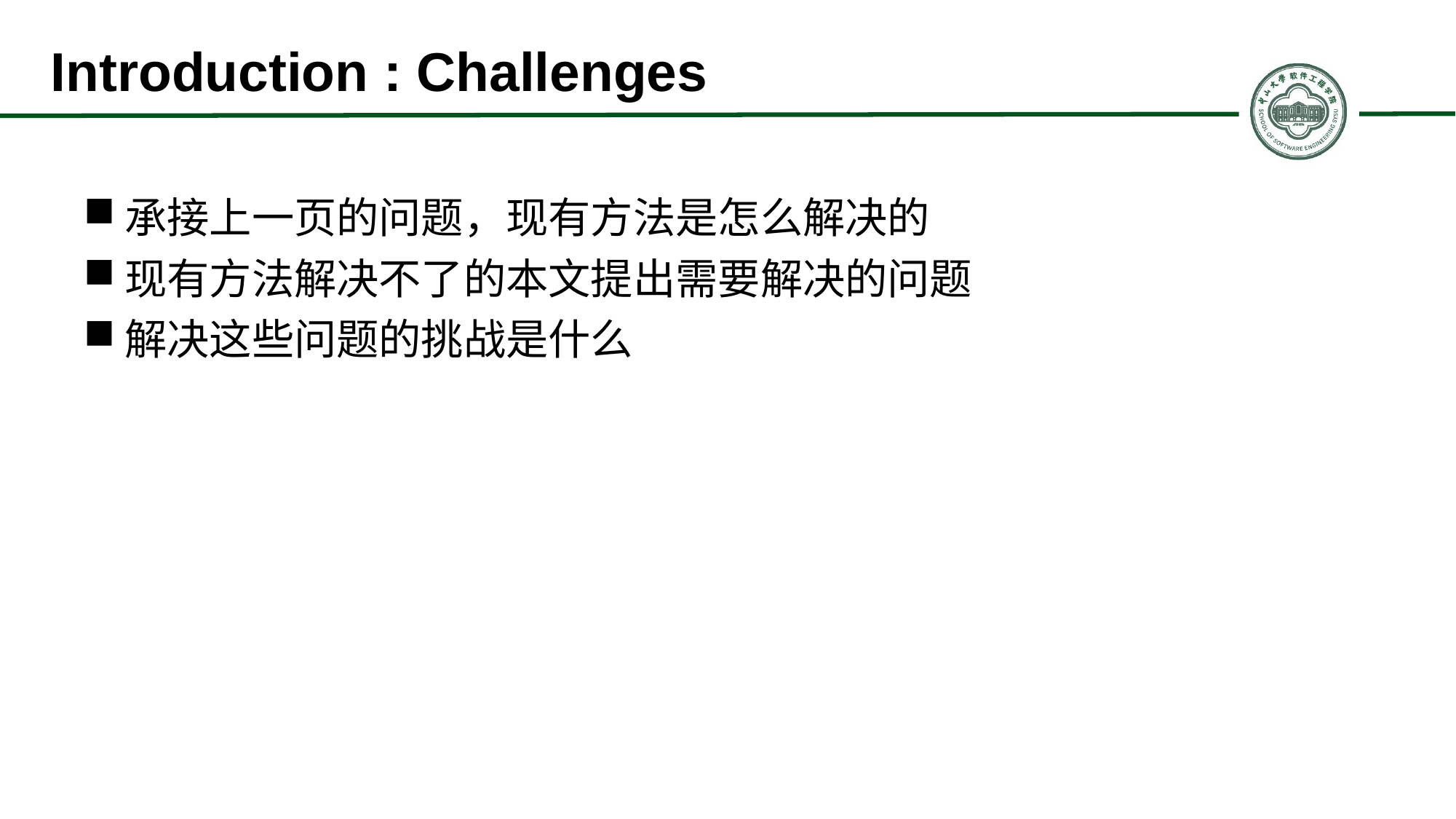

Introduction : Challenges
承接上一页的问题，现有方法是怎么解决的
现有方法解决不了的本文提出需要解决的问题
解决这些问题的挑战是什么